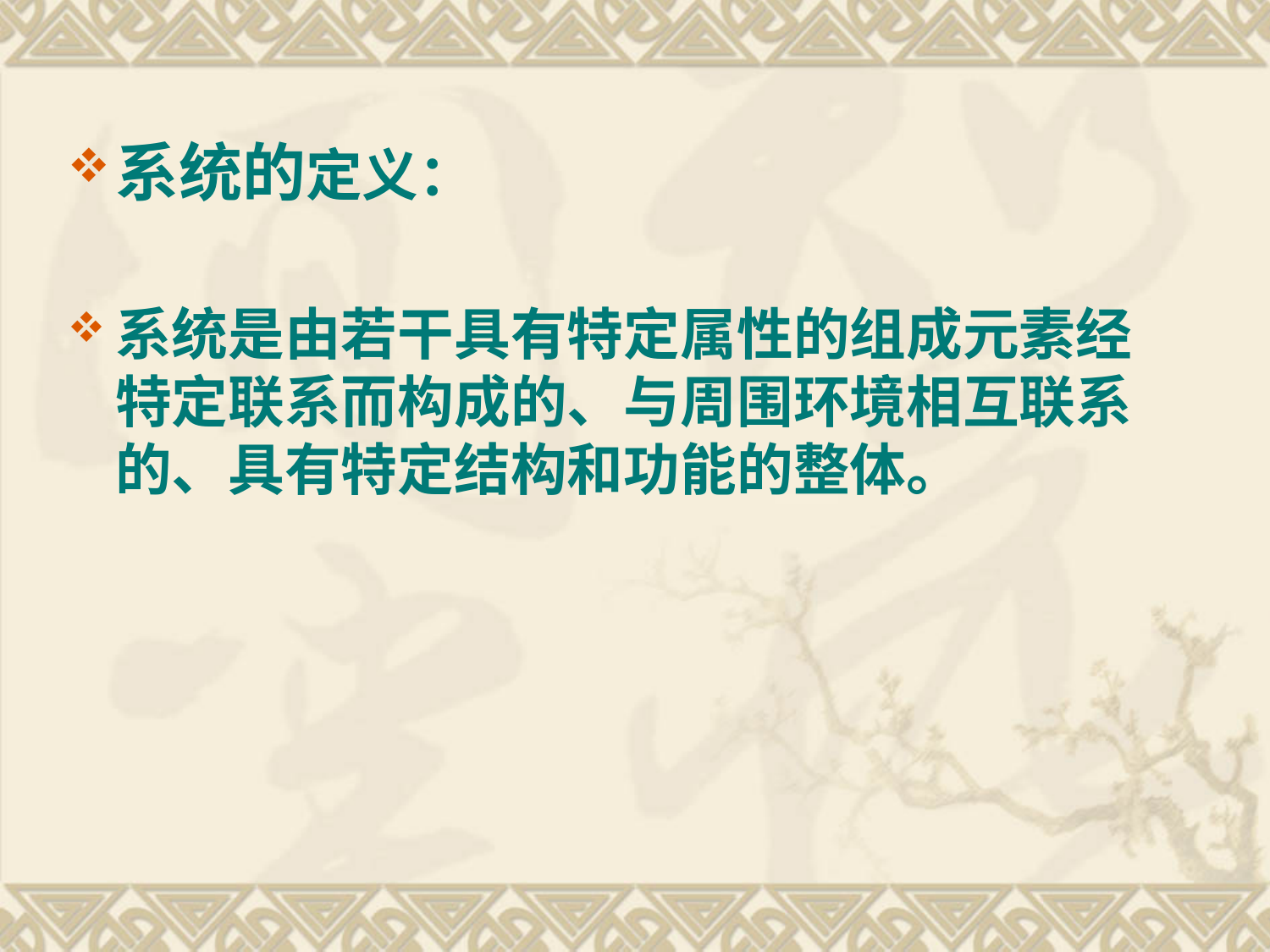

系统的定义：

系统是由若干具有特定属性的组成元素经特定联系而构成的、与周围环境相互联系的、具有特定结构和功能的整体。